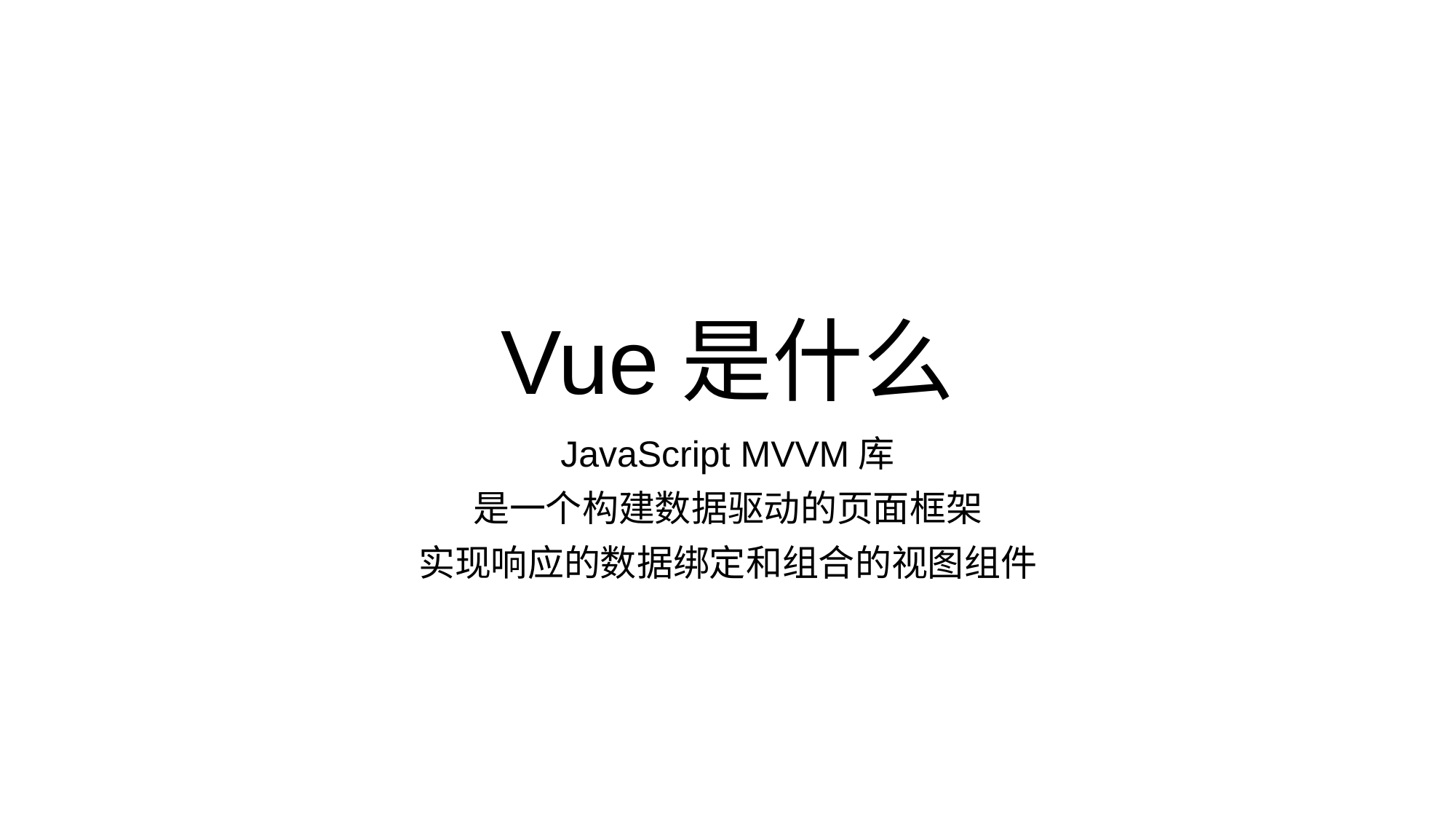

# Vue是什么
JavaScript MVVM库
是一个构建数据驱动的页面框架
实现响应的数据绑定和组合的视图组件